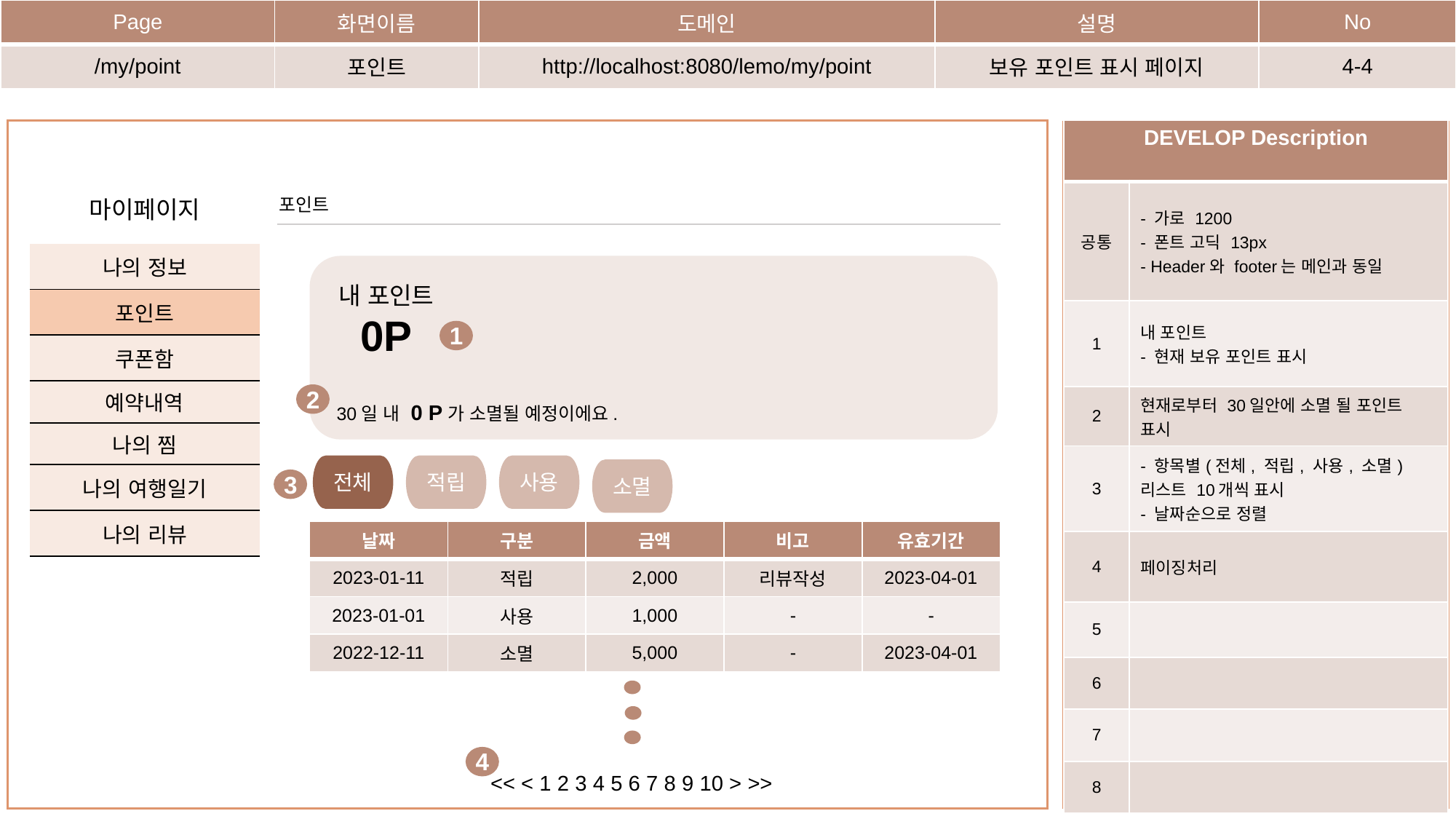

| Page | 화면이름 | 도메인 | 설명 | No |
| --- | --- | --- | --- | --- |
| /my/point | 포인트 | http://localhost:8080/lemo/my/point | 보유 포인트 표시 페이지 | 4-4 |
| DEVELOP Description |  |
| --- | --- |
| 공통 | - 가로 1200 - 폰트 고딕 13px - Header와 footer는 메인과 동일 |
| 1 | 내 포인트 - 현재 보유 포인트 표시 |
| 2 | 현재로부터 30일안에 소멸 될 포인트 표시 |
| 3 | - 항목별(전체, 적립, 사용, 소멸) 리스트 10개씩 표시 - 날짜순으로 정렬 |
| 4 | 페이징처리 |
| 5 |  |
| 6 |  |
| 7 |  |
| 8 |  |

포인트
마이페이지
| 나의 정보 |
| --- |
| 포인트 |
| 쿠폰함 |
| 예약내역 |
| 나의 찜 |
| 나의 여행일기 |
| 나의 리뷰 |

내 포인트
0P
1

2

30일 내 0 P가 소멸될 예정이에요.
전체
적립
사용
소멸
3

| 날짜 | 구분 | 금액 | 비고 | 유효기간 |
| --- | --- | --- | --- | --- |
| 2023-01-11 | 적립 | 2,000 | 리뷰작성 | 2023-04-01 |
| 2023-01-01 | 사용 | 1,000 | - | - |
| 2022-12-11 | 소멸 | 5,000 | - | 2023-04-01 |

4

<< < 1 2 3 4 5 6 7 8 9 10 > >>